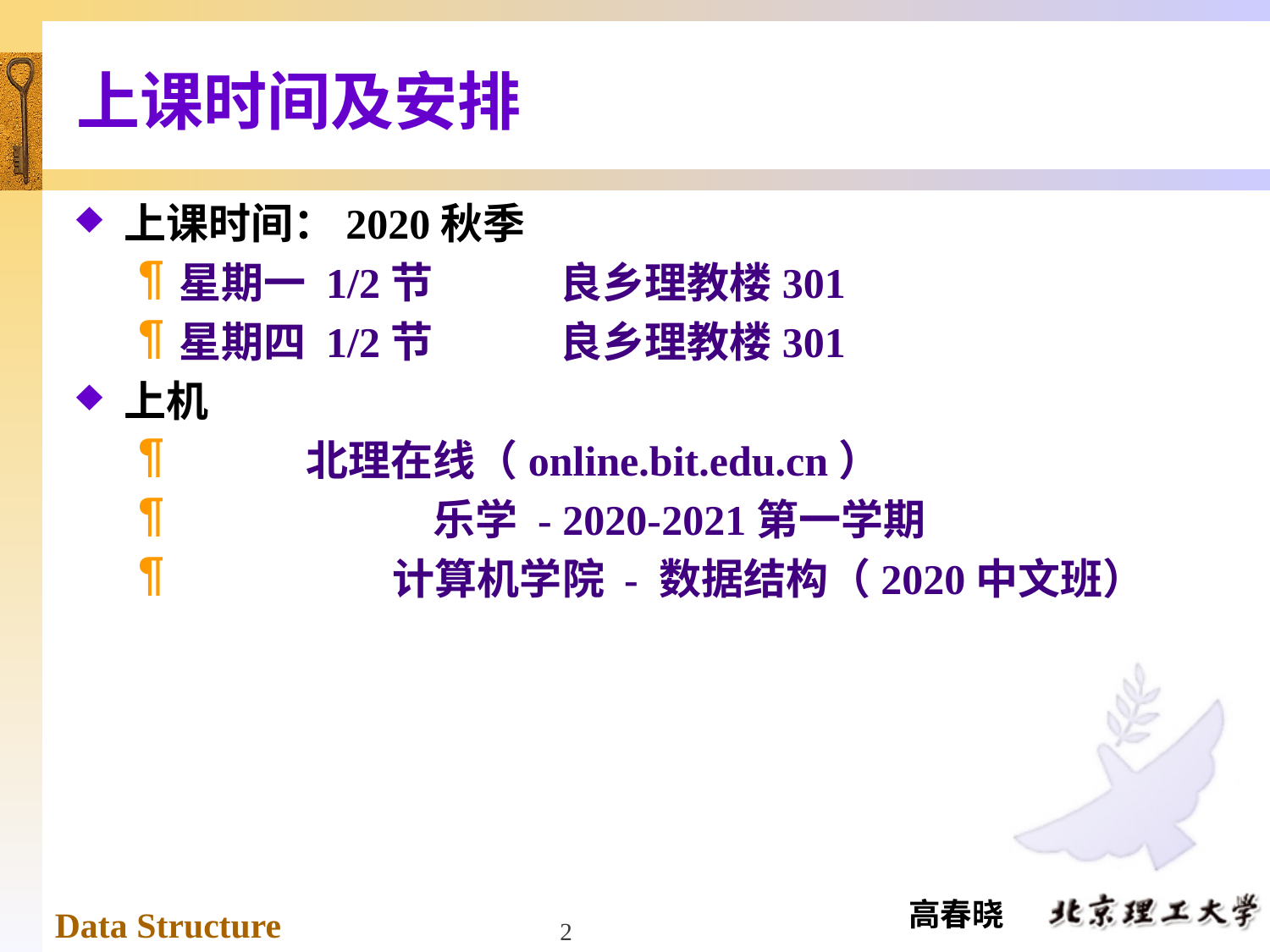

# 上课时间及安排
上课时间：2020秋季
星期一 1/2节		良乡理教楼301
星期四 1/2节		良乡理教楼301
上机
	北理在线（online.bit.edu.cn）
		乐学 - 2020-2021第一学期
	        计算机学院 - 数据结构（2020中文班）
2